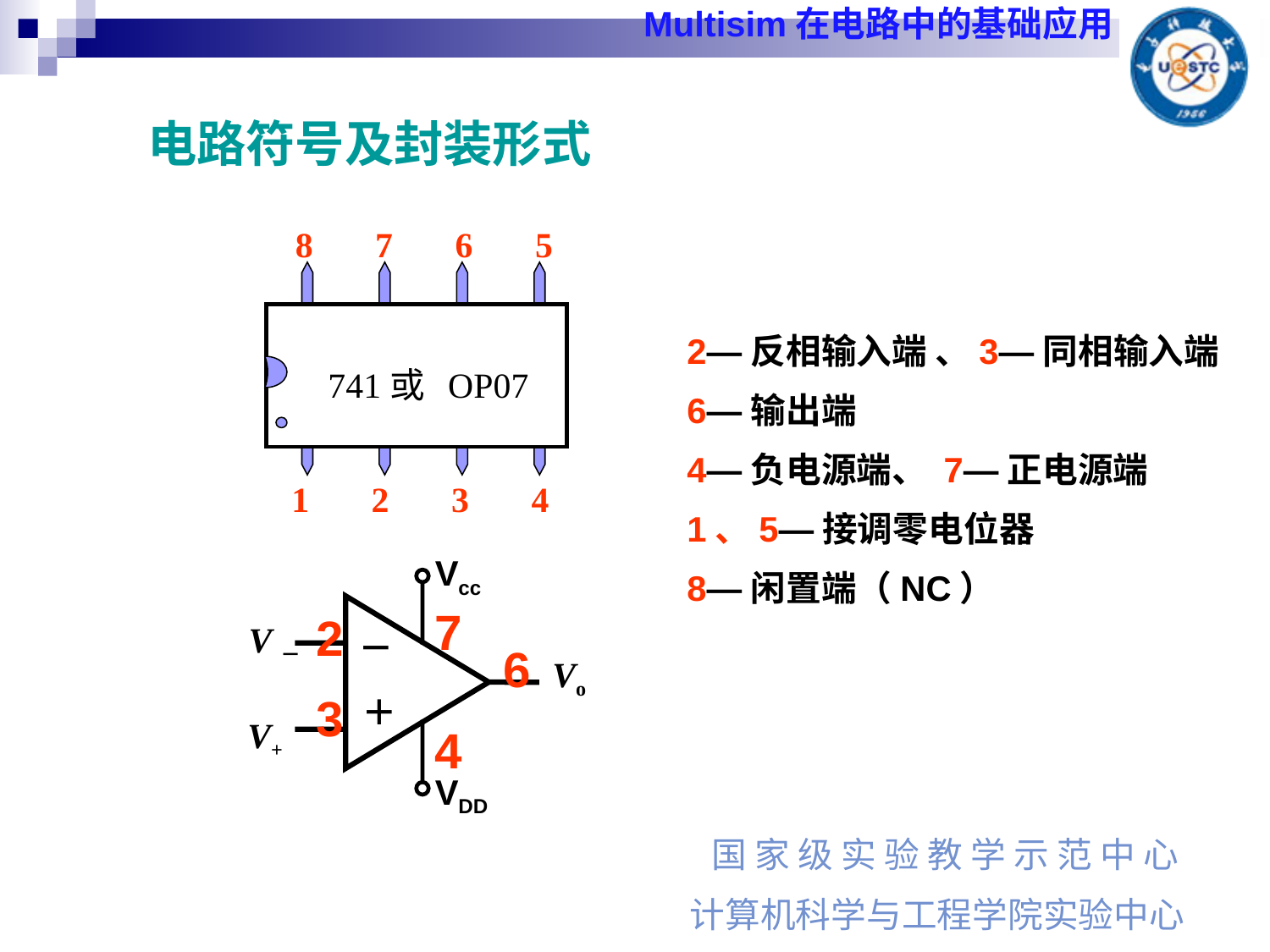

电路符号及封装形式
8       7       6       5

    741或 OP07

  2—反相输入端 、3—同相输入端
  6—输出端
  4—负电源端、 7—正电源端
  1、5—接调零电位器
  8—闲置端（NC）
1       2       3       4
Vcc

V－

－

Vo
＋
V+

VDD

7
2
6
3
4